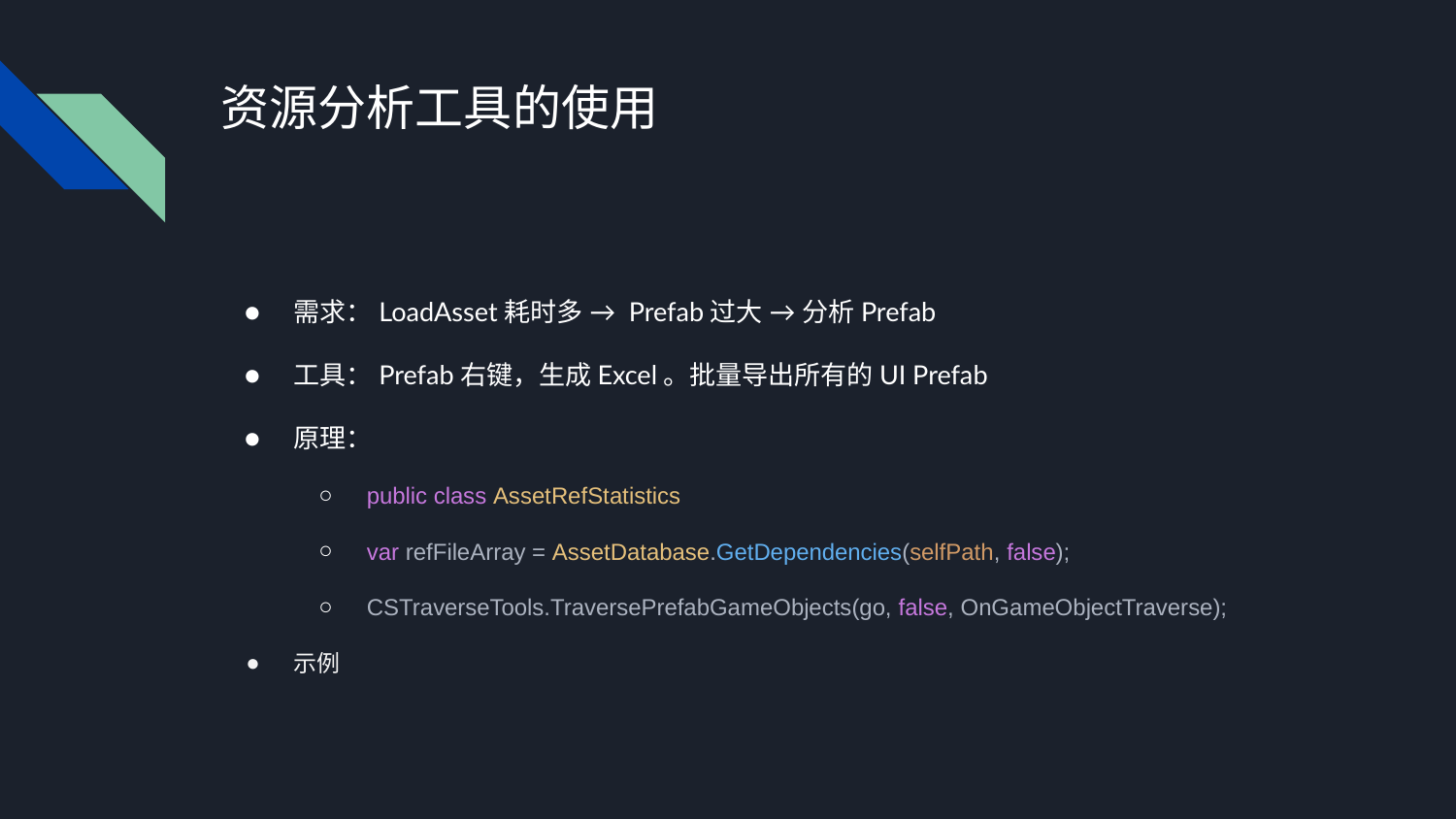

# 资源分析工具的使用
需求：LoadAsset耗时多 → Prefab过大 → 分析Prefab
工具：Prefab右键，生成Excel。批量导出所有的UI Prefab
原理：
public class AssetRefStatistics
var refFileArray = AssetDatabase.GetDependencies(selfPath, false);
CSTraverseTools.TraversePrefabGameObjects(go, false, OnGameObjectTraverse);
示例